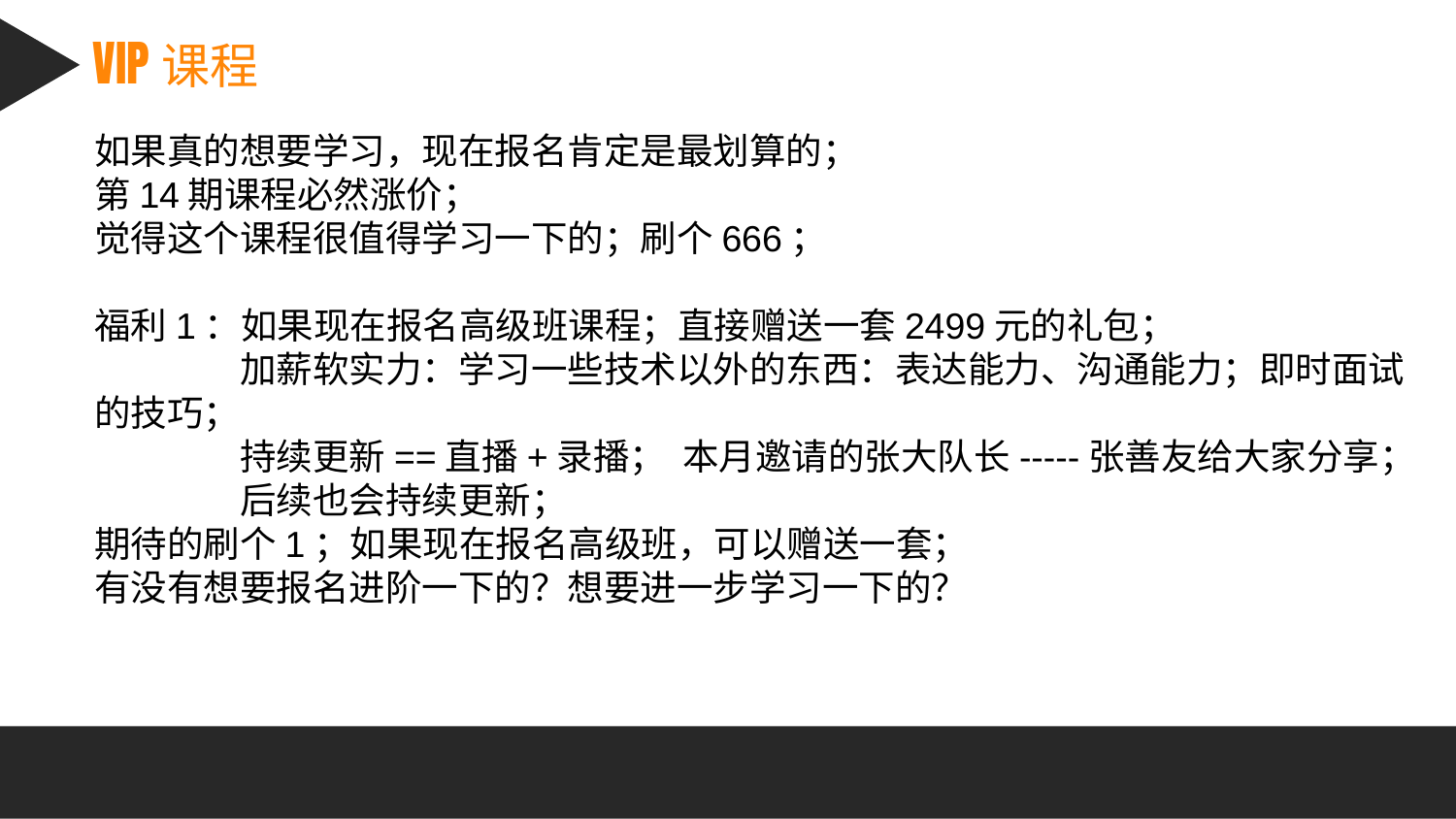

VIP课程
如果真的想要学习，现在报名肯定是最划算的；
第14期课程必然涨价；
觉得这个课程很值得学习一下的；刷个666；

福利1：如果现在报名高级班课程；直接赠送一套2499元的礼包；
	加薪软实力：学习一些技术以外的东西：表达能力、沟通能力；即时面试的技巧；
	持续更新==直播+录播；  本月邀请的张大队长-----张善友给大家分享；
	后续也会持续更新；
期待的刷个1；如果现在报名高级班，可以赠送一套；
有没有想要报名进阶一下的？想要进一步学习一下的？